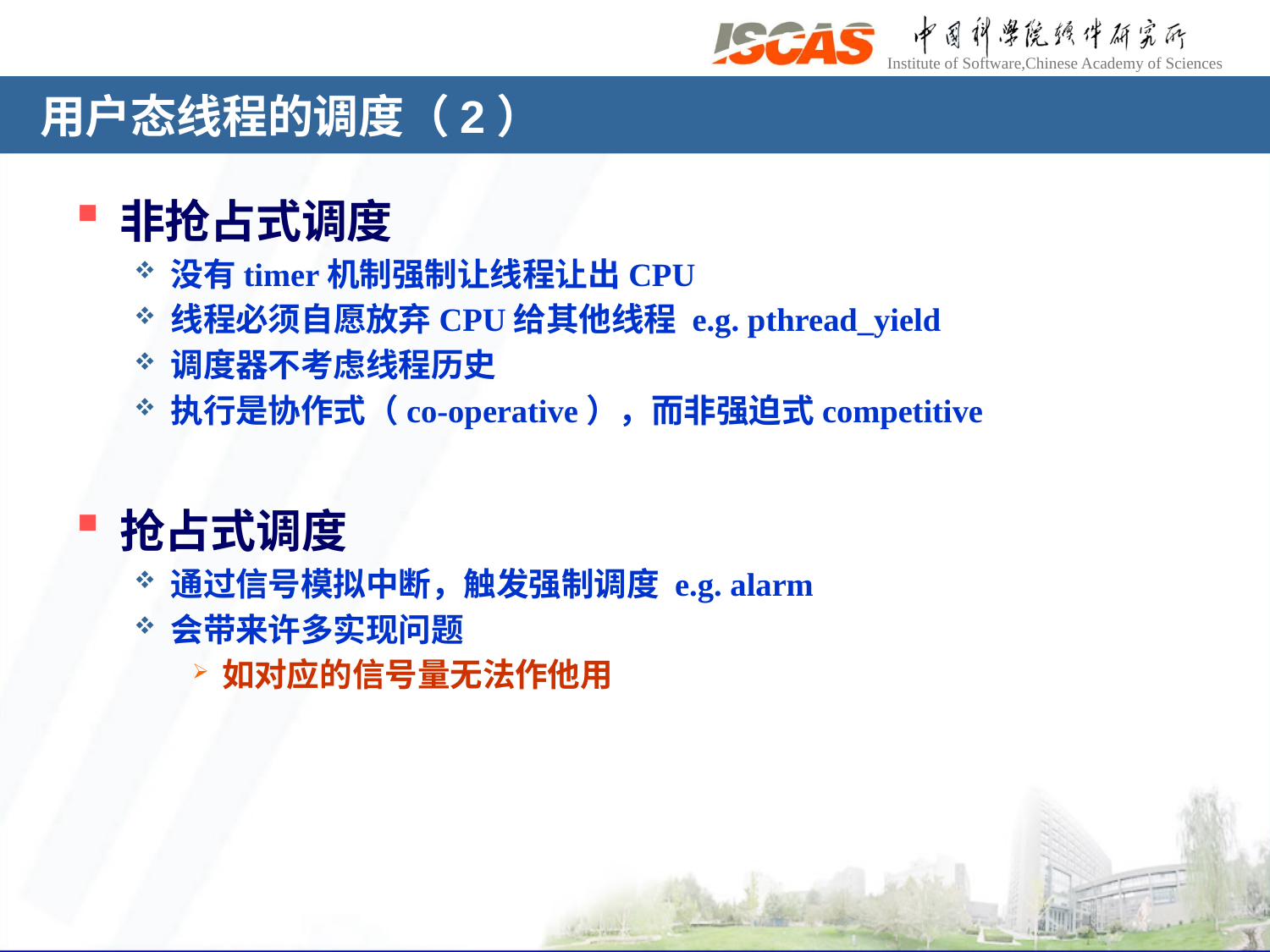

# 用户态线程的调度（2）
非抢占式调度
没有timer机制强制让线程让出CPU
线程必须自愿放弃CPU给其他线程 e.g. pthread_yield
调度器不考虑线程历史
执行是协作式（co-operative），而非强迫式competitive

抢占式调度
通过信号模拟中断，触发强制调度 e.g. alarm
会带来许多实现问题
如对应的信号量无法作他用